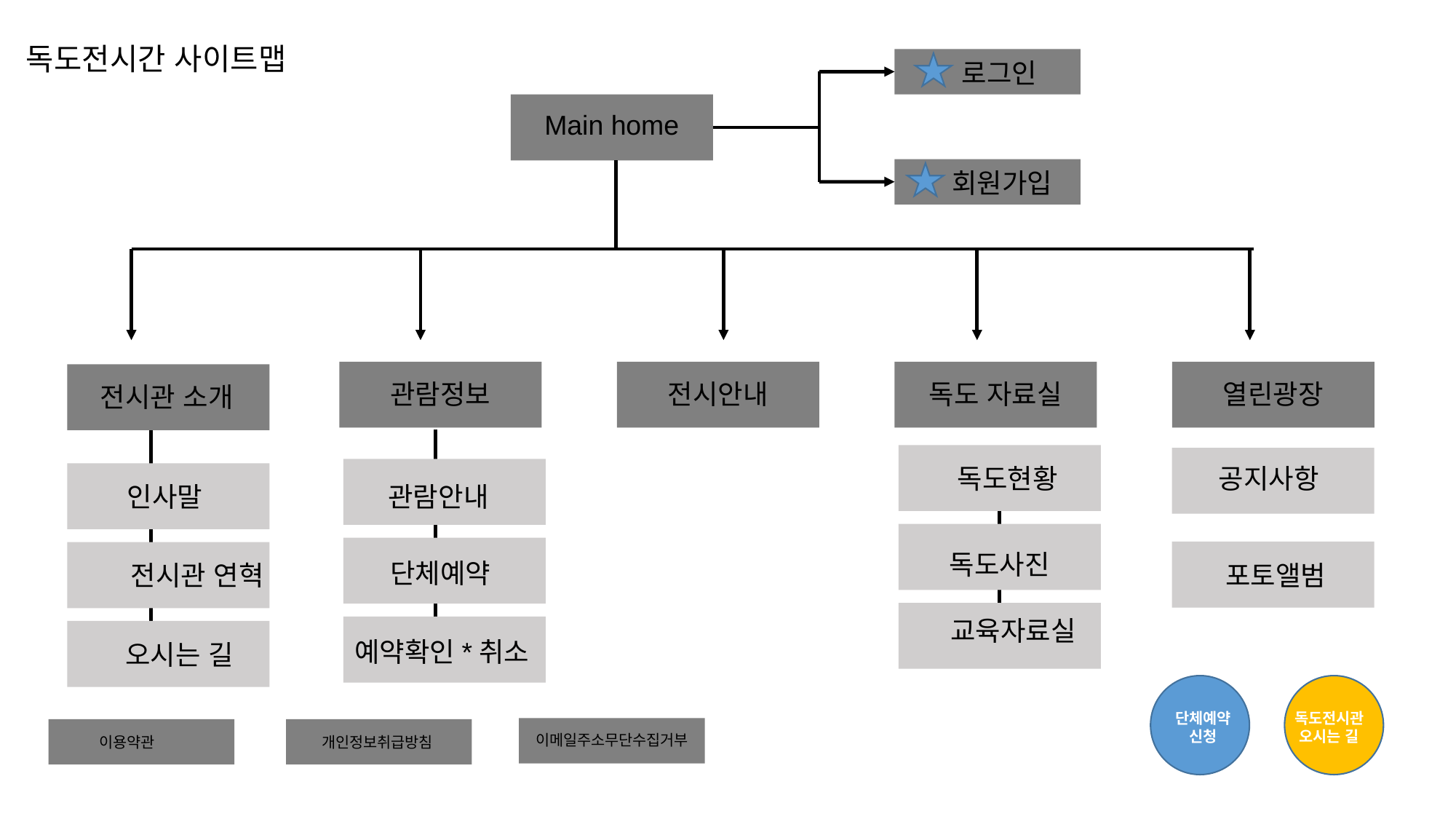

독도전시간 사이트맵

로그인

Main home

회원가입

관람정보
전시안내
독도 자료실
열린광장
전시관 소개

독도현황
공지사항

인사말
관람안내

독도사진
단체예약
전시관 연혁
포토앨범

교육자료실

예약확인*취소
오시는 길

단체예약
신청
독도전시관
오시는 길

이메일주소무단수집거부
이용약관
개인정보취급방침